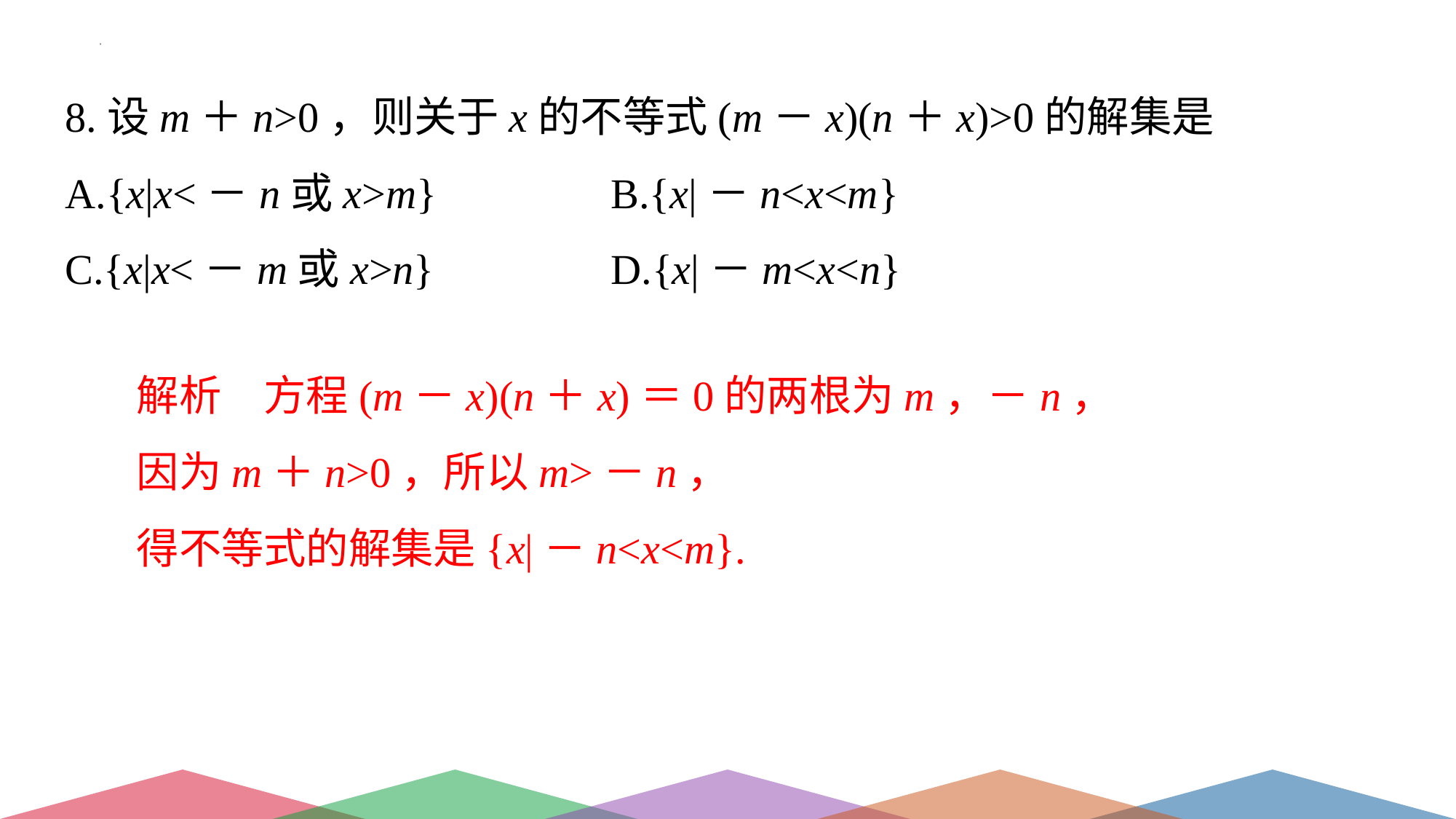

8.设m＋n>0，则关于x的不等式(m－x)(n＋x)>0的解集是
A.{x|x<－n或x>m}  		B.{x|－n<x<m}
C.{x|x<－m或x>n}  		D.{x|－m<x<n}
解析　方程(m－x)(n＋x)＝0的两根为m，－n，
因为m＋n>0，所以m>－n，
得不等式的解集是{x|－n<x<m}.